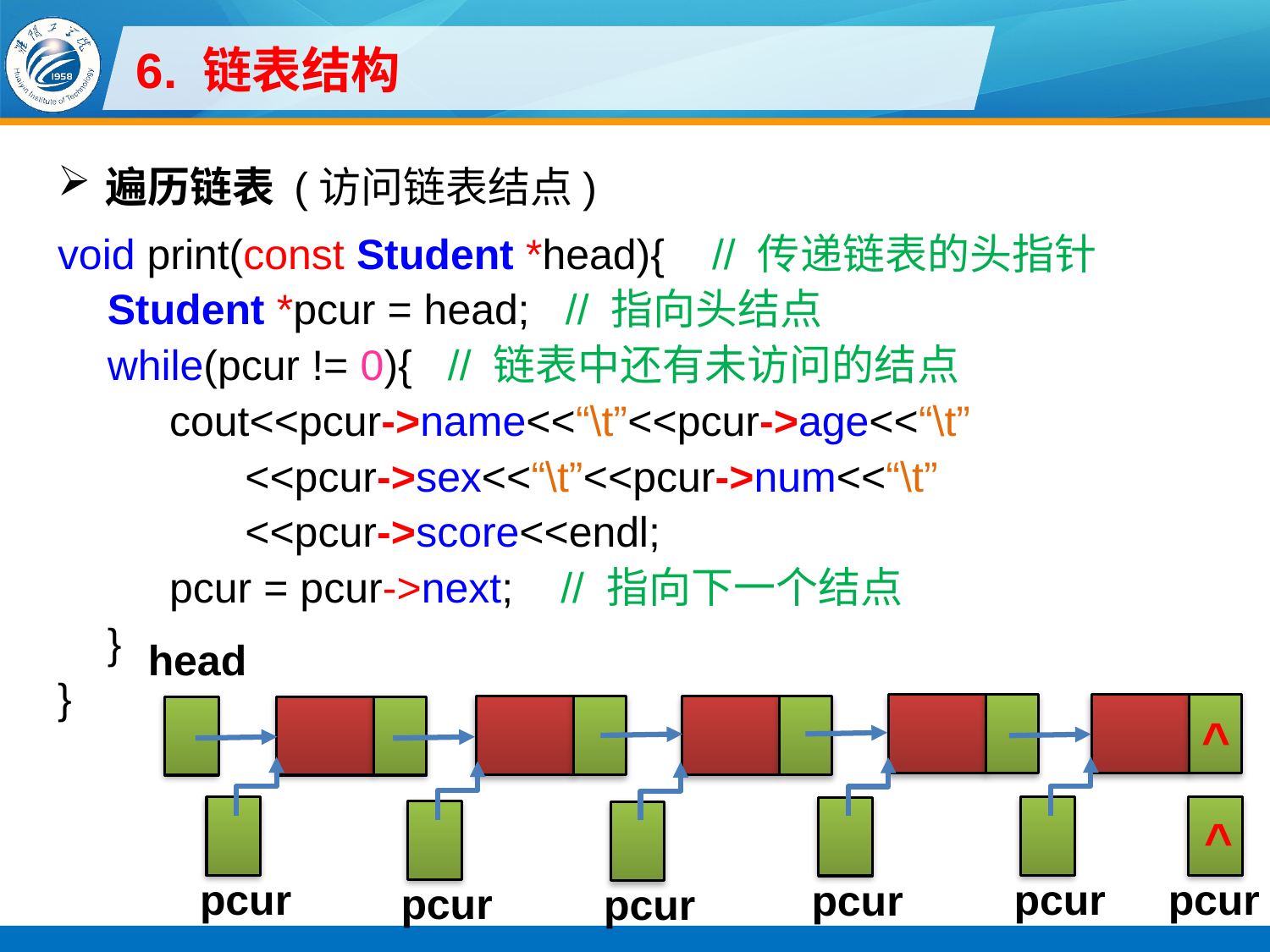

# 6. 链表结构
遍历链表 (访问链表结点)
void print(const Student *head){    // 传递链表的头指针
Student *pcur = head;   // 指向头结点
while(pcur != 0){   // 链表中还有未访问的结点
cout<<pcur->name<<“\t”<<pcur->age<<“\t”
<<pcur->sex<<“\t”<<pcur->num<<“\t”
<<pcur->score<<endl;
pcur = pcur->next;    // 指向下一个结点
}
}
head

^

pcur

pcur

pcur

pcur

pcur

pcur
^